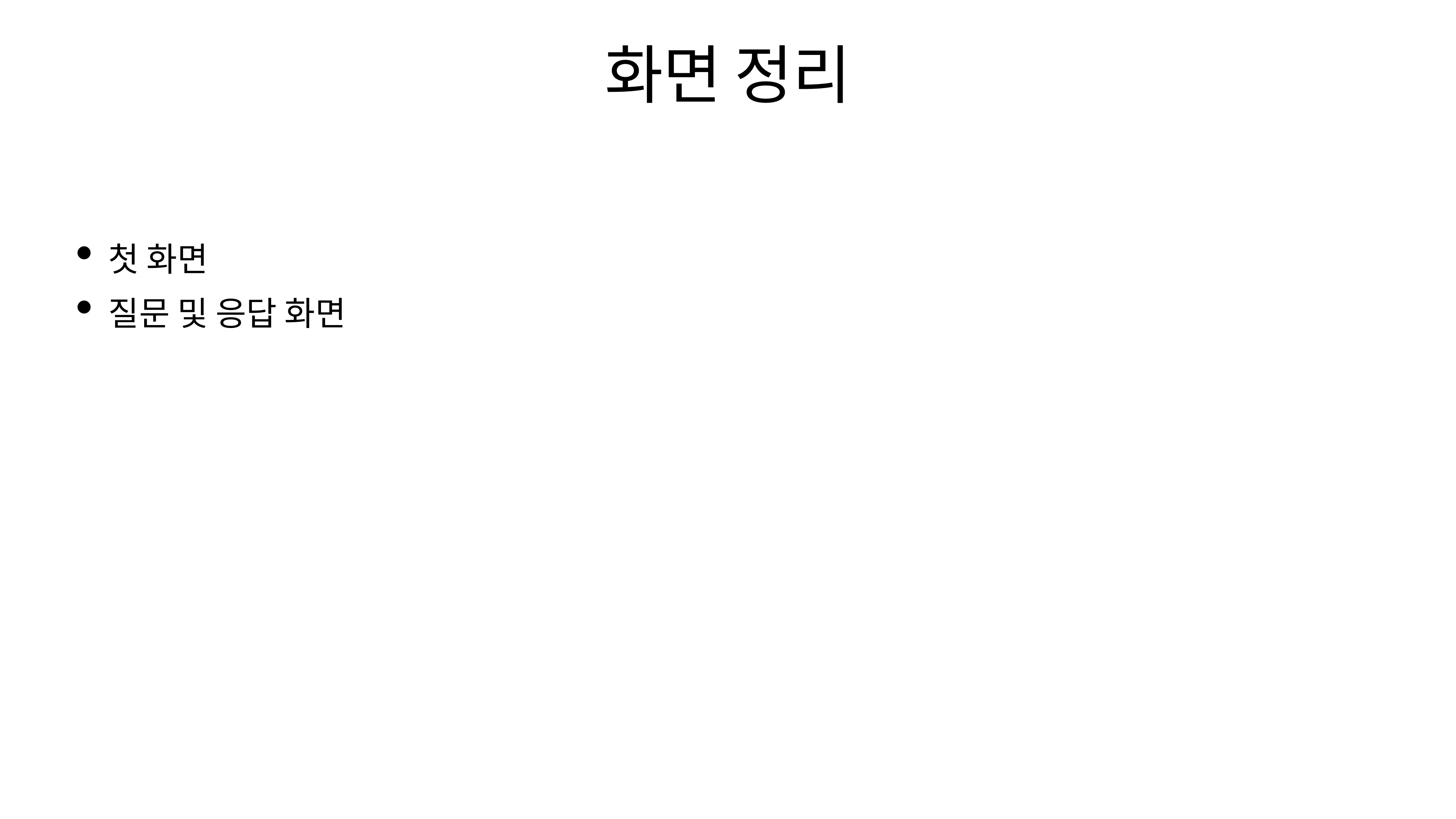

# 화면 정리

첫 화면
질문 및 응답 화면